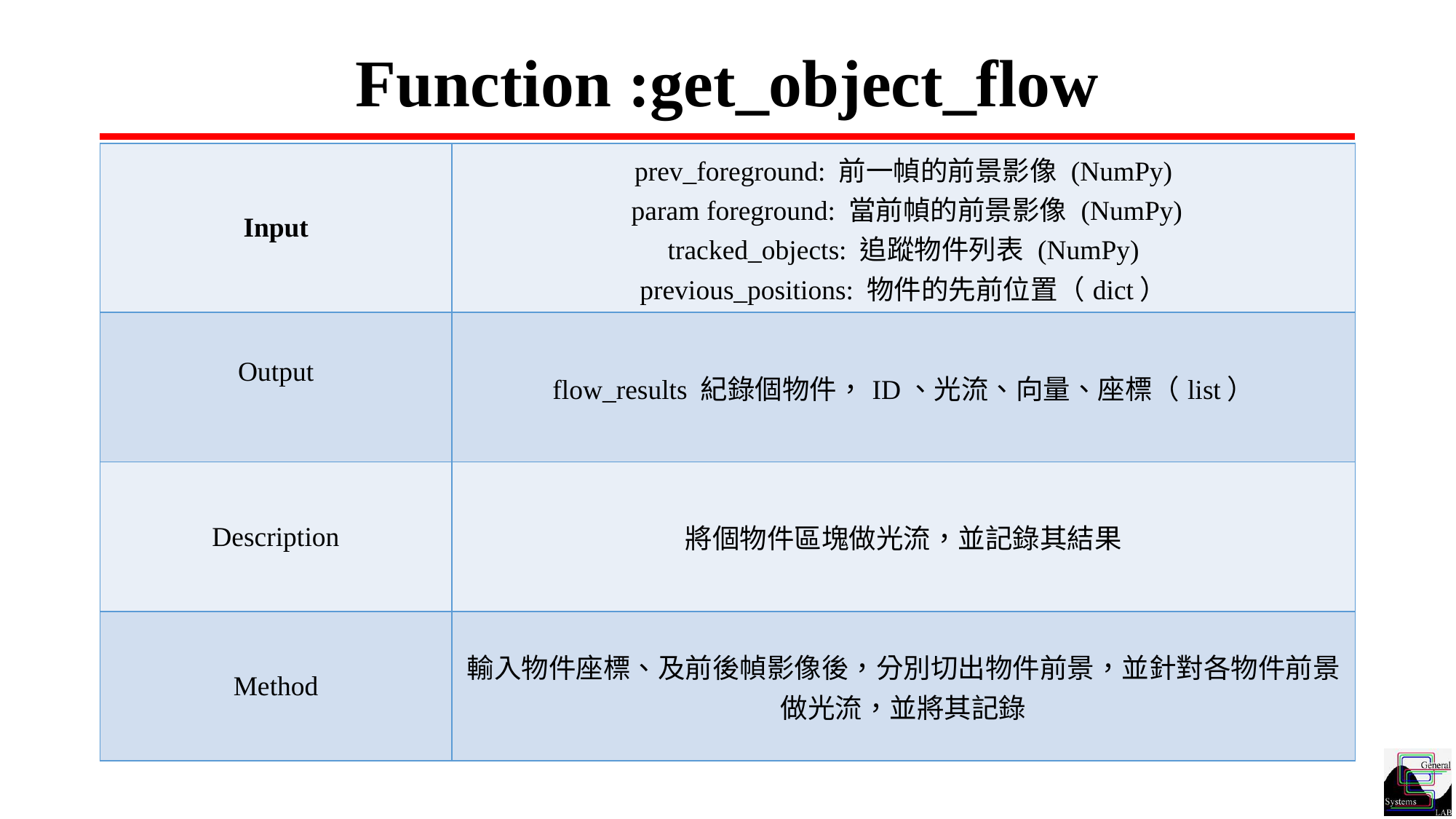

# Function :get_object_flow
| Input | prev\_foreground: 前一幀的前景影像 (NumPy) param foreground: 當前幀的前景影像 (NumPy) tracked\_objects: 追蹤物件列表 (NumPy) previous\_positions: 物件的先前位置（dict） |
| --- | --- |
| Output | flow\_results 紀錄個物件，ID、光流、向量、座標（list） |
| Description | 將個物件區塊做光流，並記錄其結果 |
| Method | 輸入物件座標、及前後幀影像後，分別切出物件前景，並針對各物件前景做光流，並將其記錄 |